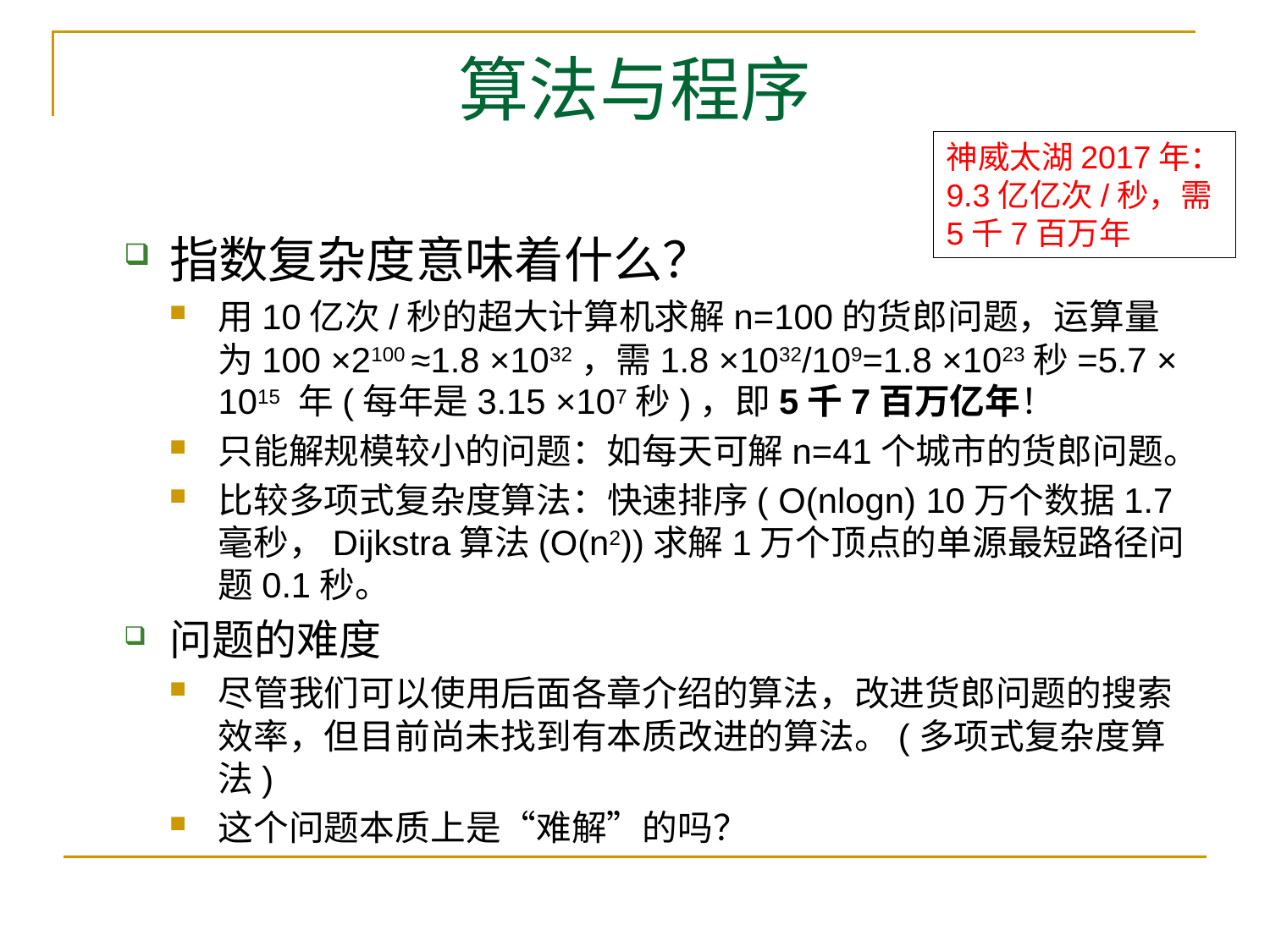

# 算法与程序
神威太湖2017年：9.3亿亿次/秒，需
5千7百万年
指数复杂度意味着什么？
用10亿次/秒的超大计算机求解n=100的货郎问题，运算量为100 ×2100 ≈1.8 ×1032，需1.8 ×1032/109=1.8 ×1023秒=5.7 × 1015 年(每年是3.15 ×107秒)，即5千7百万亿年！
只能解规模较小的问题：如每天可解n=41个城市的货郎问题。
比较多项式复杂度算法：快速排序( O(nlogn) 10万个数据1.7毫秒，Dijkstra算法(O(n2))求解1万个顶点的单源最短路径问题0.1秒。
问题的难度
尽管我们可以使用后面各章介绍的算法，改进货郎问题的搜索效率，但目前尚未找到有本质改进的算法。(多项式复杂度算法)
这个问题本质上是“难解”的吗？